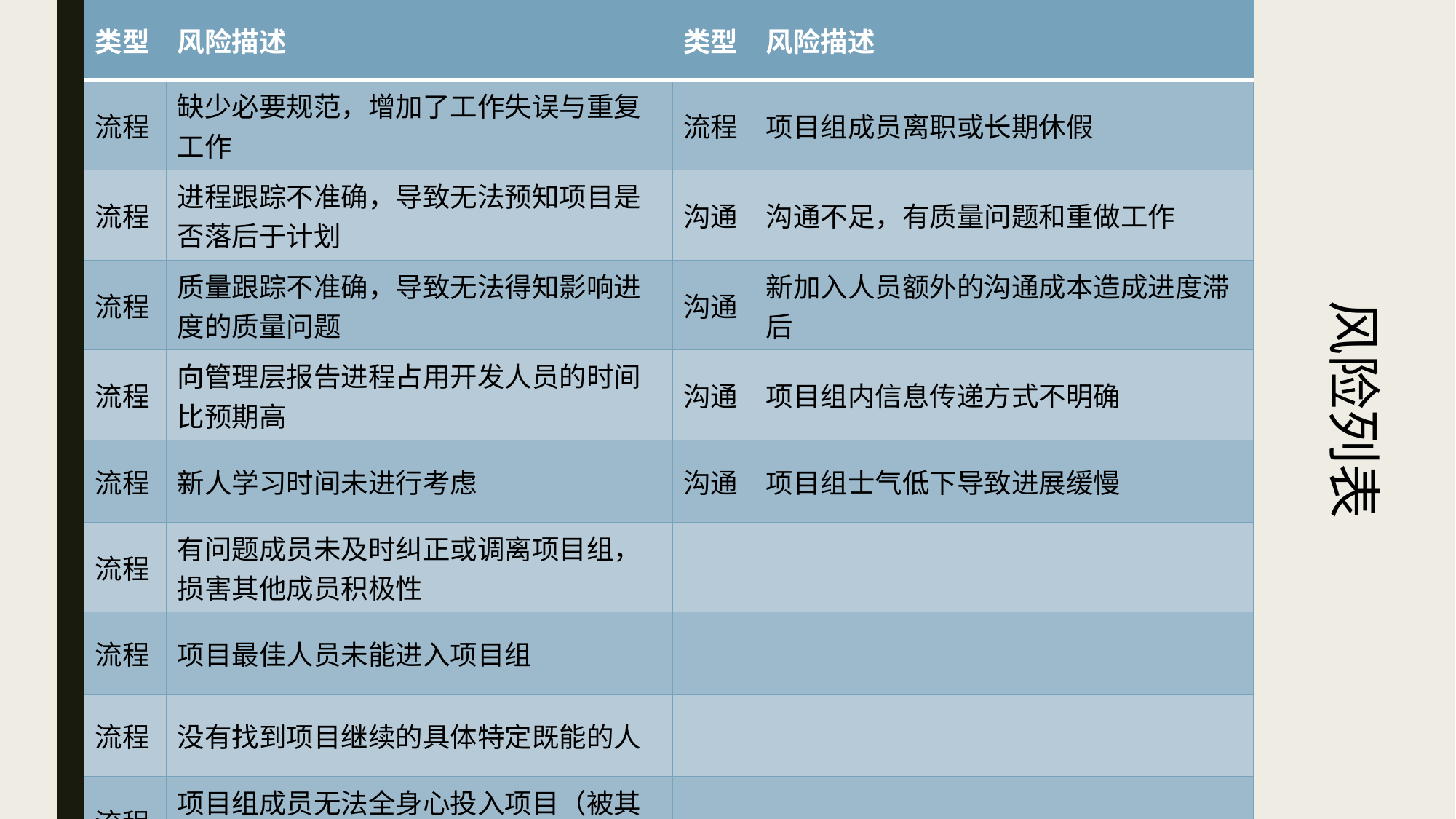

| 类型 | 风险描述 | 类型 | 风险描述 |
| --- | --- | --- | --- |
| 流程 | 缺少必要规范，增加了工作失误与重复工作 | 流程 | 项目组成员离职或长期休假 |
| 流程 | 进程跟踪不准确，导致无法预知项目是否落后于计划 | 沟通 | 沟通不足，有质量问题和重做工作 |
| 流程 | 质量跟踪不准确，导致无法得知影响进度的质量问题 | 沟通 | 新加入人员额外的沟通成本造成进度滞后 |
| 流程 | 向管理层报告进程占用开发人员的时间比预期高 | 沟通 | 项目组内信息传递方式不明确 |
| 流程 | 新人学习时间未进行考虑 | 沟通 | 项目组士气低下导致进展缓慢 |
| 流程 | 有问题成员未及时纠正或调离项目组，损害其他成员积极性 |  |  |
| 流程 | 项目最佳人员未能进入项目组 |  |  |
| 流程 | 没有找到项目继续的具体特定既能的人 |  |  |
| 流程 | 项目组成员无法全身心投入项目（被其他项目或事务拖住） |  |  |
风险列表